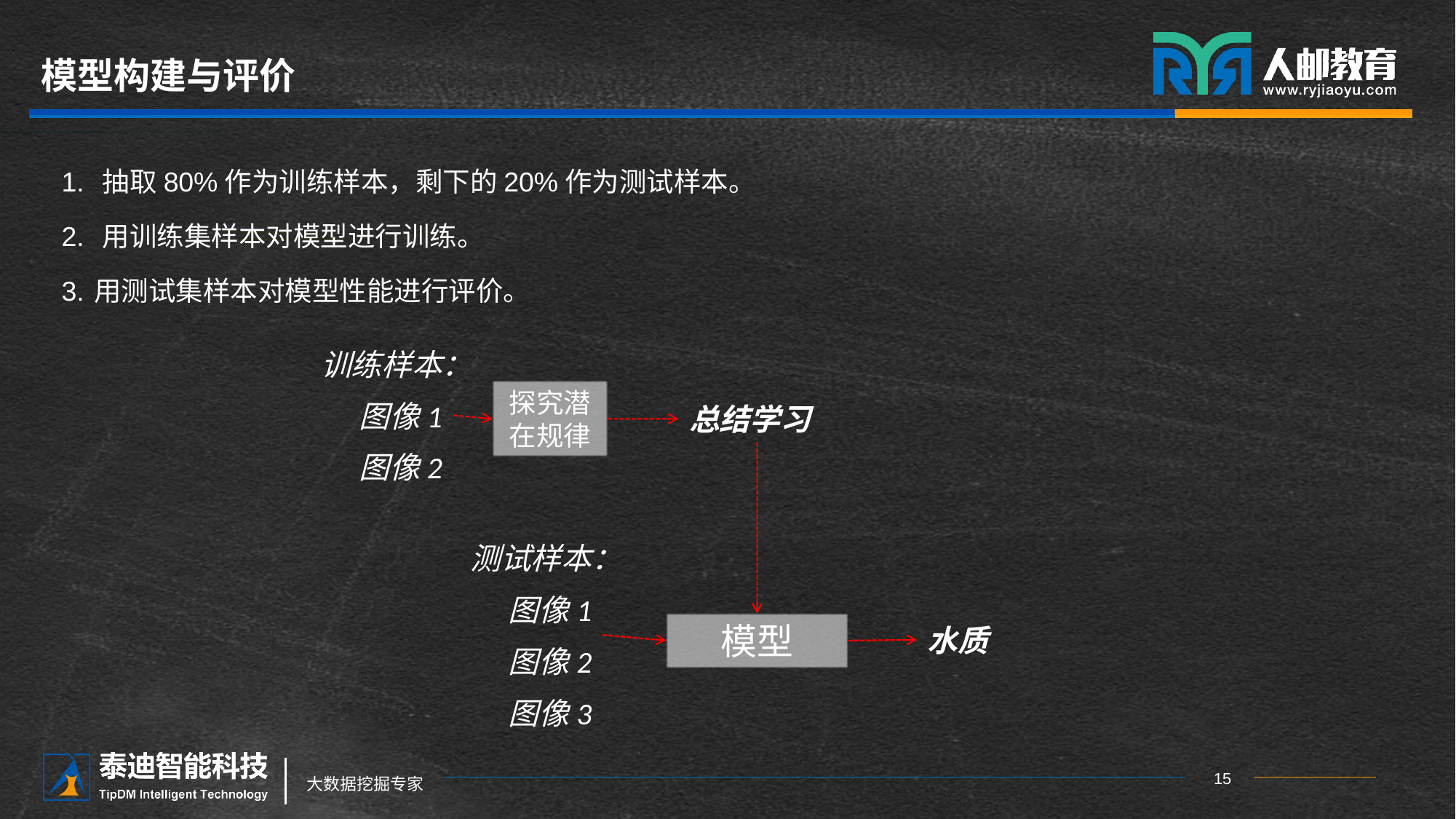

# 模型构建与评价
抽取80%作为训练样本，剩下的20%作为测试样本。
用训练集样本对模型进行训练。
用测试集样本对模型性能进行评价。
训练样本：
图像1
图像2
探究潜在规律
总结学习
测试样本：
图像1
图像2
图像3
模型
水质